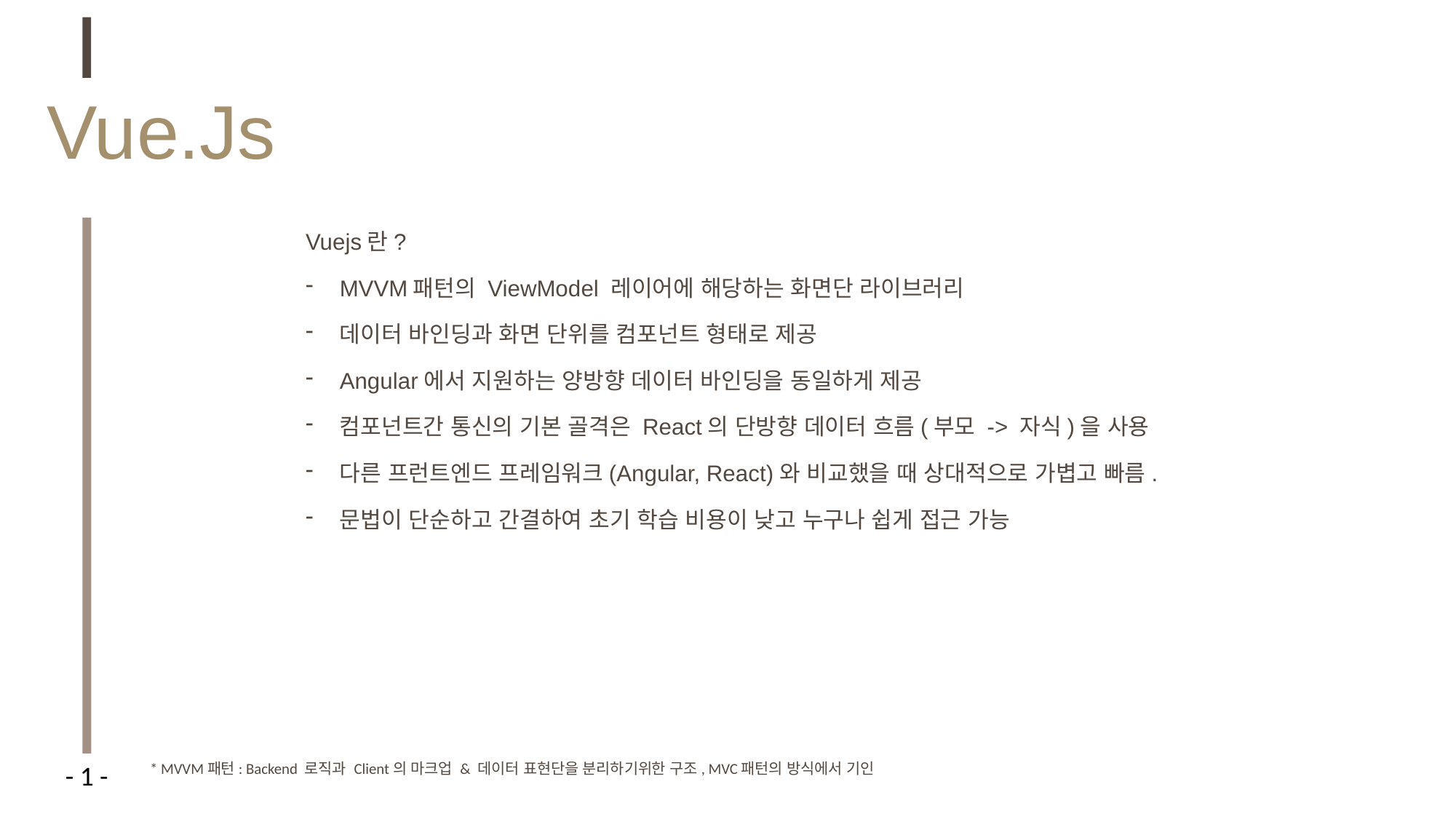

Vue.Js

Vuejs란?
MVVM패턴의 ViewModel 레이어에 해당하는 화면단 라이브러리
데이터 바인딩과 화면 단위를 컴포넌트 형태로 제공
Angular에서 지원하는 양방향 데이터 바인딩을 동일하게 제공
컴포넌트간 통신의 기본 골격은 React의 단방향 데이터 흐름(부모 -> 자식)을 사용
다른 프런트엔드 프레임워크(Angular, React)와 비교했을 때 상대적으로 가볍고 빠름.
문법이 단순하고 간결하여 초기 학습 비용이 낮고 누구나 쉽게 접근 가능

- 1 -
* MVVM패턴: Backend 로직과 Client의 마크업 & 데이터 표현단을 분리하기위한 구조, MVC패턴의 방식에서 기인